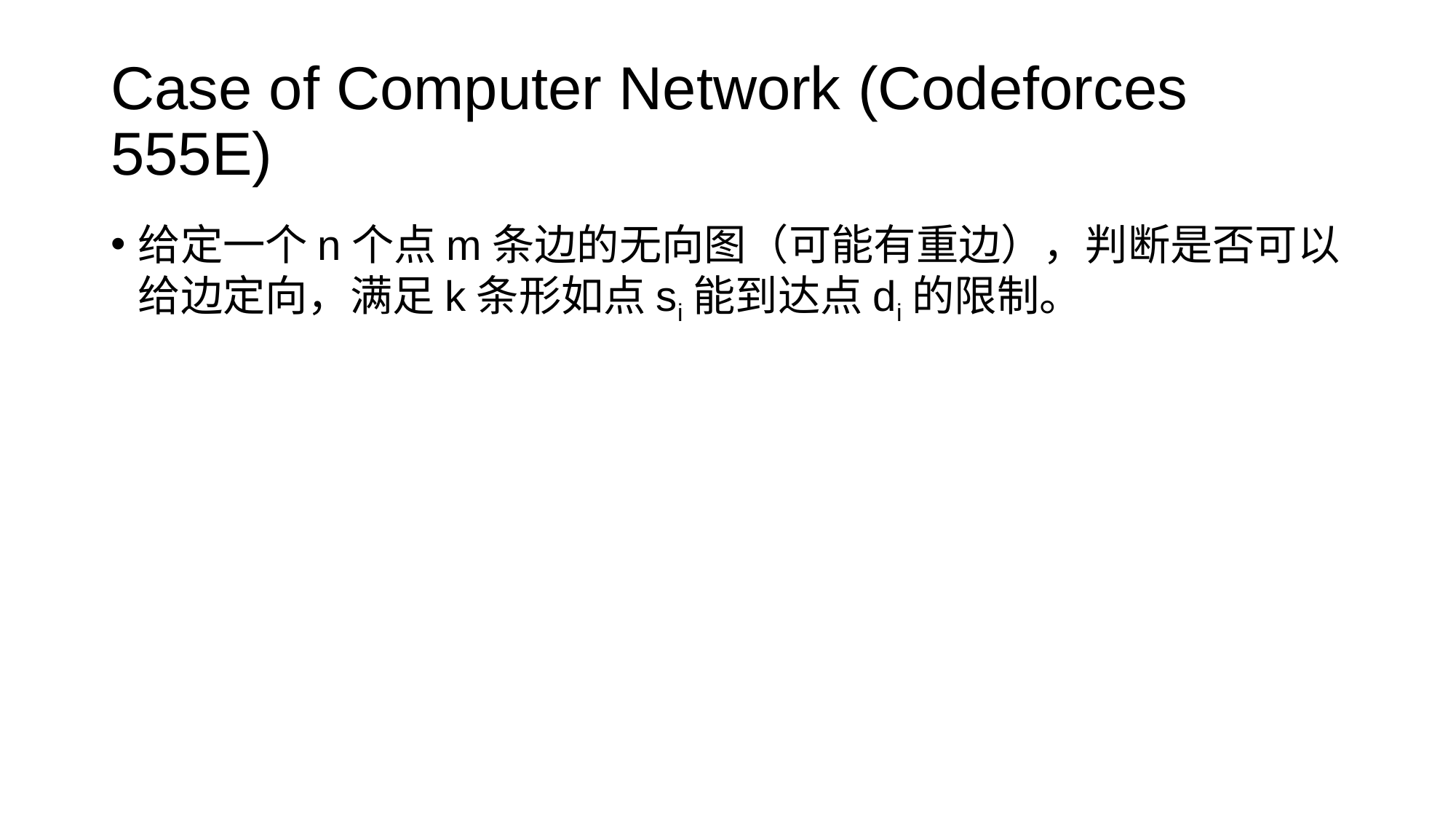

# Case of Computer Network (Codeforces 555E)
给定一个n个点m条边的无向图（可能有重边），判断是否可以给边定向，满足k条形如点si能到达点di的限制。